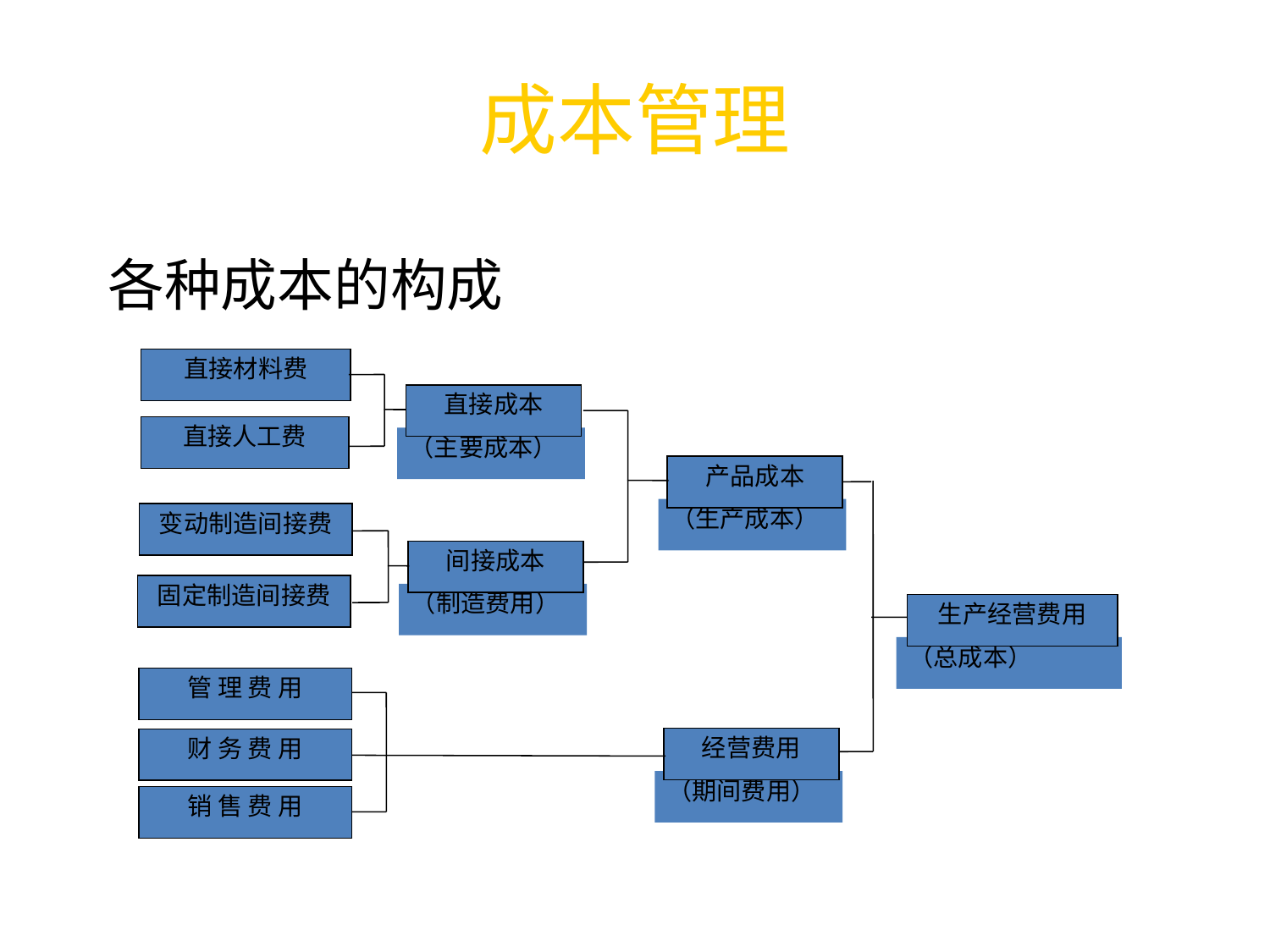

# 成本管理
各种成本的构成
直接材料费

直接成本
（主要成本）

直接人工费
产品成本
（生产成本）

变动制造间接费

间接成本
（制造费用）
固定制造间接费
生产经营费用
（总成本）
管 理 费 用

经营费用
（期间费用）
财 务 费 用
销 售 费 用